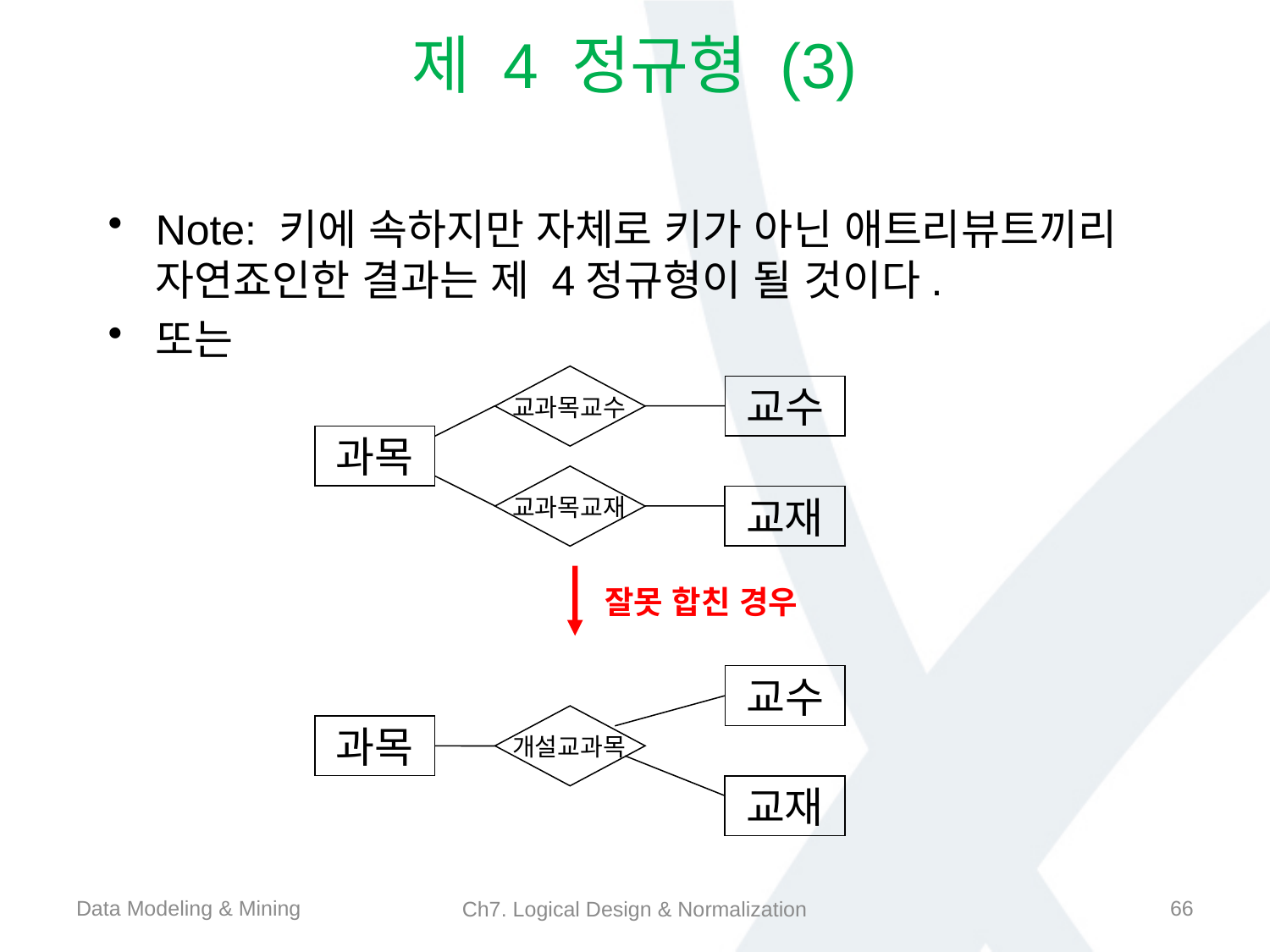

# 제 4 정규형 (3)
Note: 키에 속하지만 자체로 키가 아닌 애트리뷰트끼리 자연죠인한 결과는 제 4정규형이 될 것이다.
또는

교수
교과목교수

과목

교과목교재
교재

잘못 합친 경우
교수

과목
개설교과목

교재
Data Modeling & Mining
66
Ch7. Logical Design & Normalization